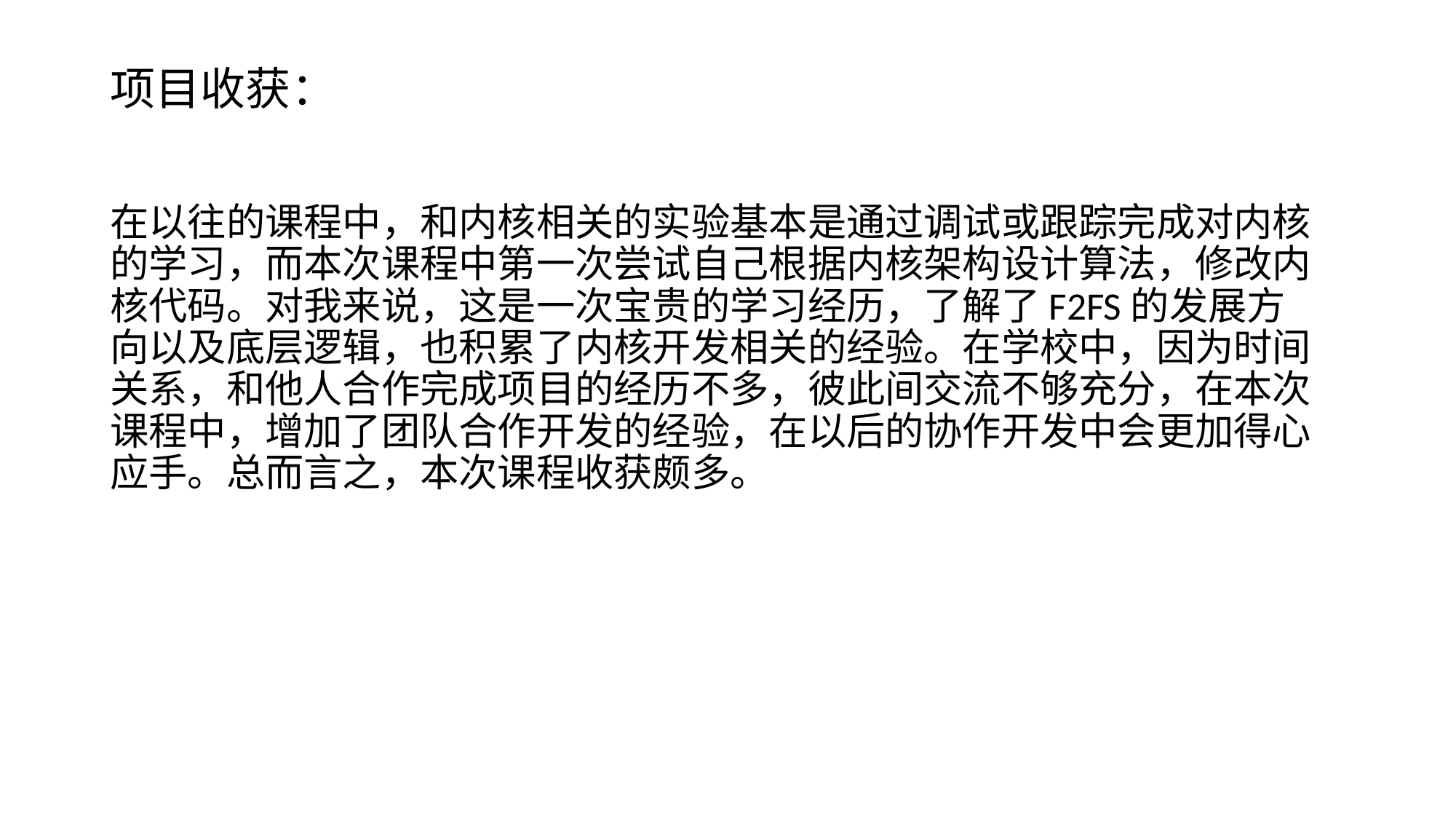

# 项目收获： 在以往的课程中，和内核相关的实验基本是通过调试或跟踪完成对内核的学习，而本次课程中第一次尝试自己根据内核架构设计算法，修改内核代码。对我来说，这是一次宝贵的学习经历，了解了F2FS的发展方向以及底层逻辑，也积累了内核开发相关的经验。在学校中，因为时间关系，和他人合作完成项目的经历不多，彼此间交流不够充分，在本次课程中，增加了团队合作开发的经验，在以后的协作开发中会更加得心应手。总而言之，本次课程收获颇多。